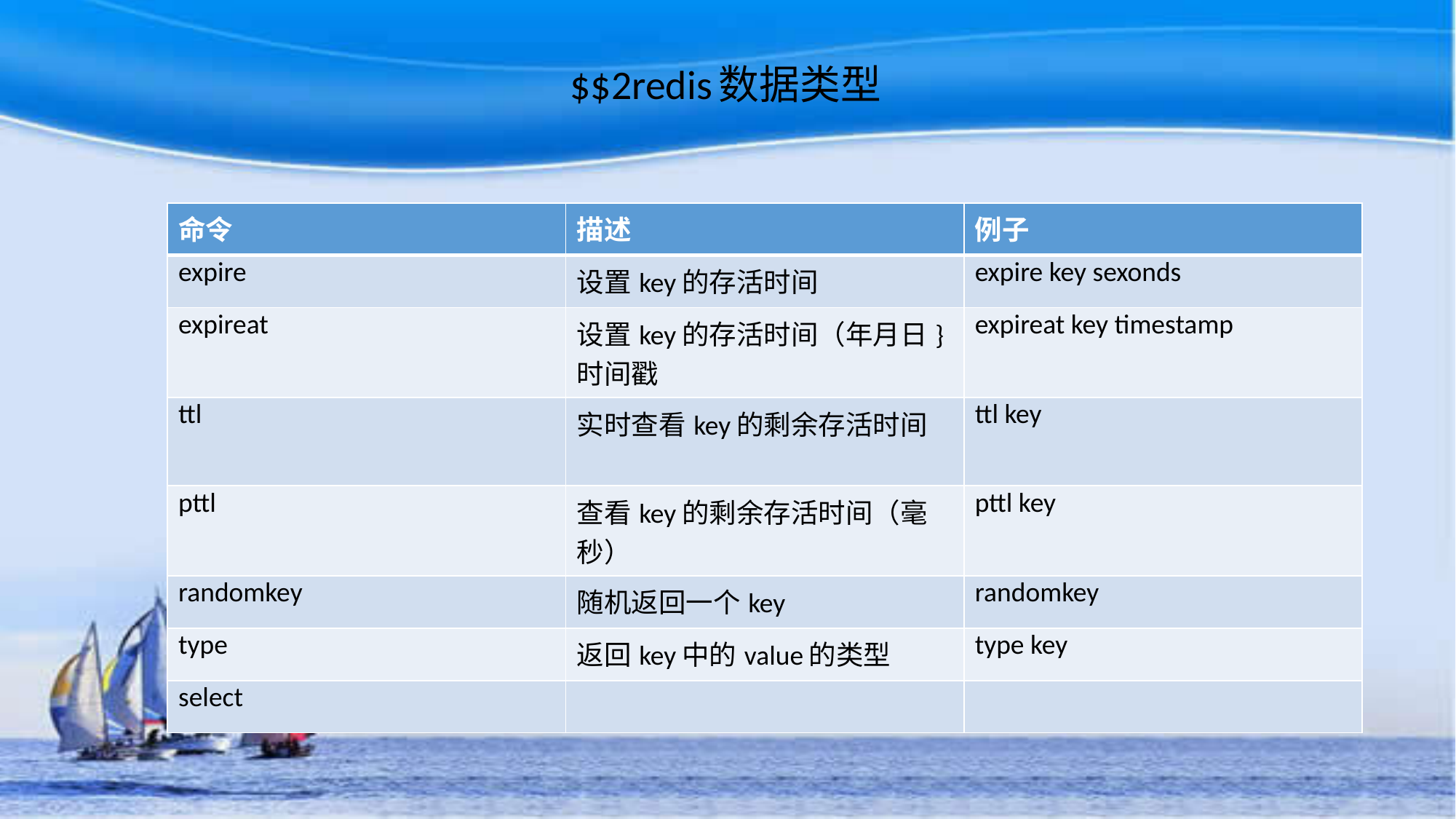

# $$2redis数据类型

| 命令 | 描述 | 例子 |
| --- | --- | --- |
| expire | 设置key的存活时间 | expire key sexonds |
| expireat | 设置key的存活时间（年月日}时间戳 | expireat key timestamp |
| ttl | 实时查看key的剩余存活时间 | ttl key |
| pttl | 查看key的剩余存活时间（毫秒） | pttl key |
| randomkey | 随机返回一个key | randomkey |
| type | 返回key中的value的类型 | type key |
| select |  |  |